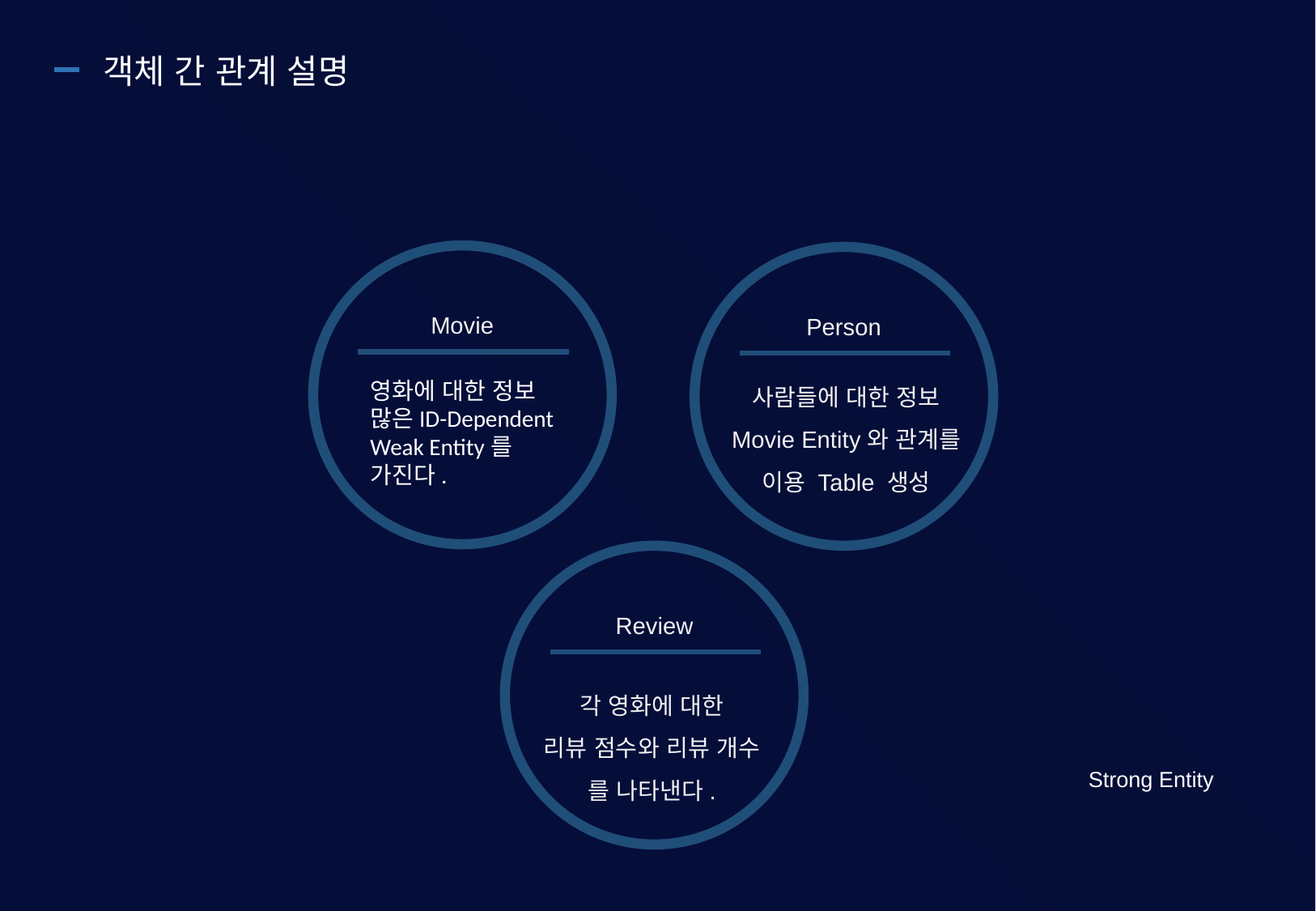

객체 간 관계 설명

Movie
Person
사람들에 대한 정보
Movie Entity와 관계를
이용 Table 생성
영화에 대한 정보
많은ID-Dependent Weak Entity를 가진다.

Review
각 영화에 대한
리뷰 점수와 리뷰 개수
를 나타낸다.
Strong Entity